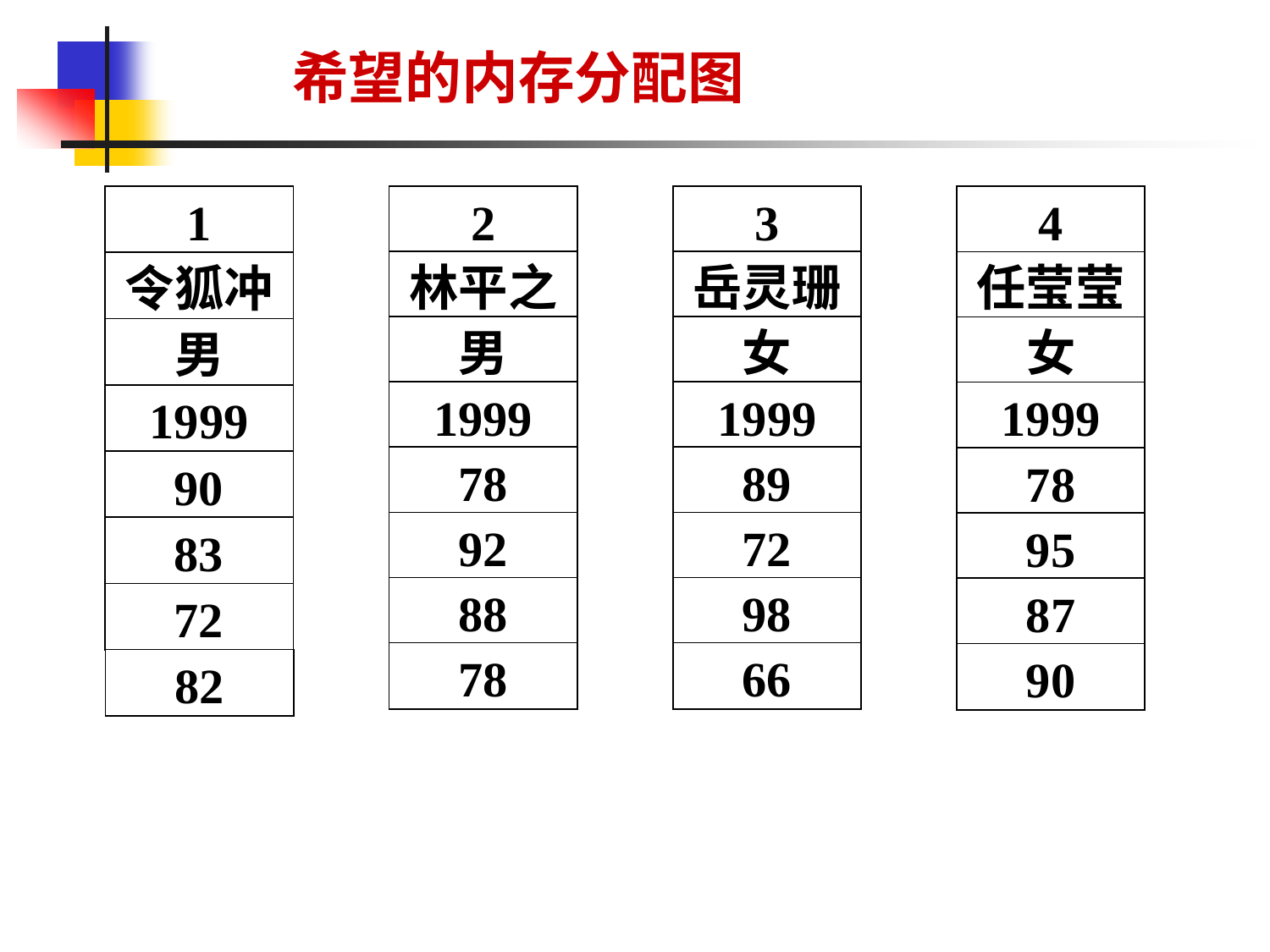

# 希望的内存分配图
1
令狐冲
男
1999
90
83
72
82
2
林平之
男
1999
78

92
88

78
3
岳灵珊
女
1999
89
72
98
66
4
任莹莹
女
1999
78
95
87
90